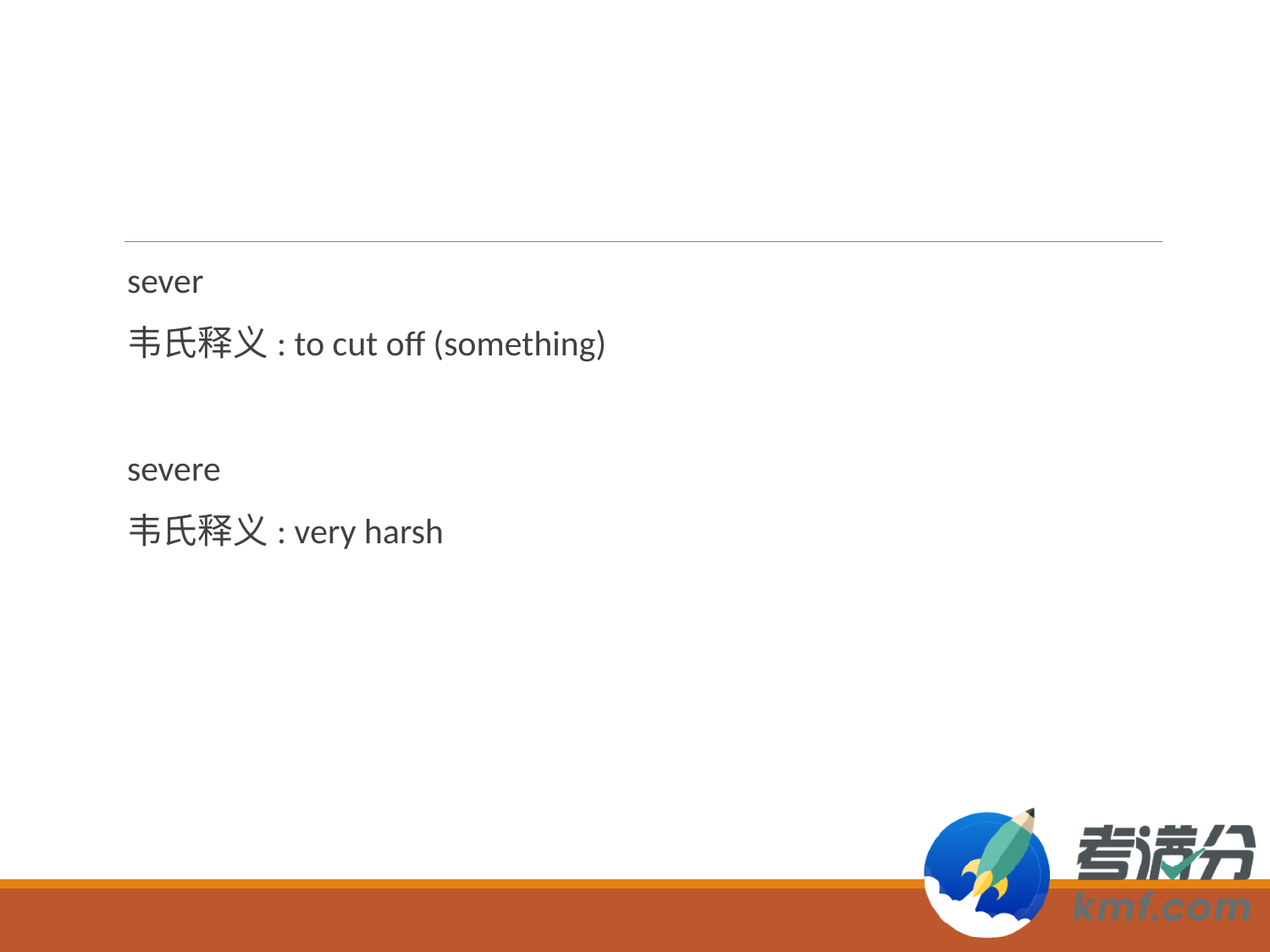

#
sever
韦氏释义: to cut off (something)

severe
韦氏释义: very harsh